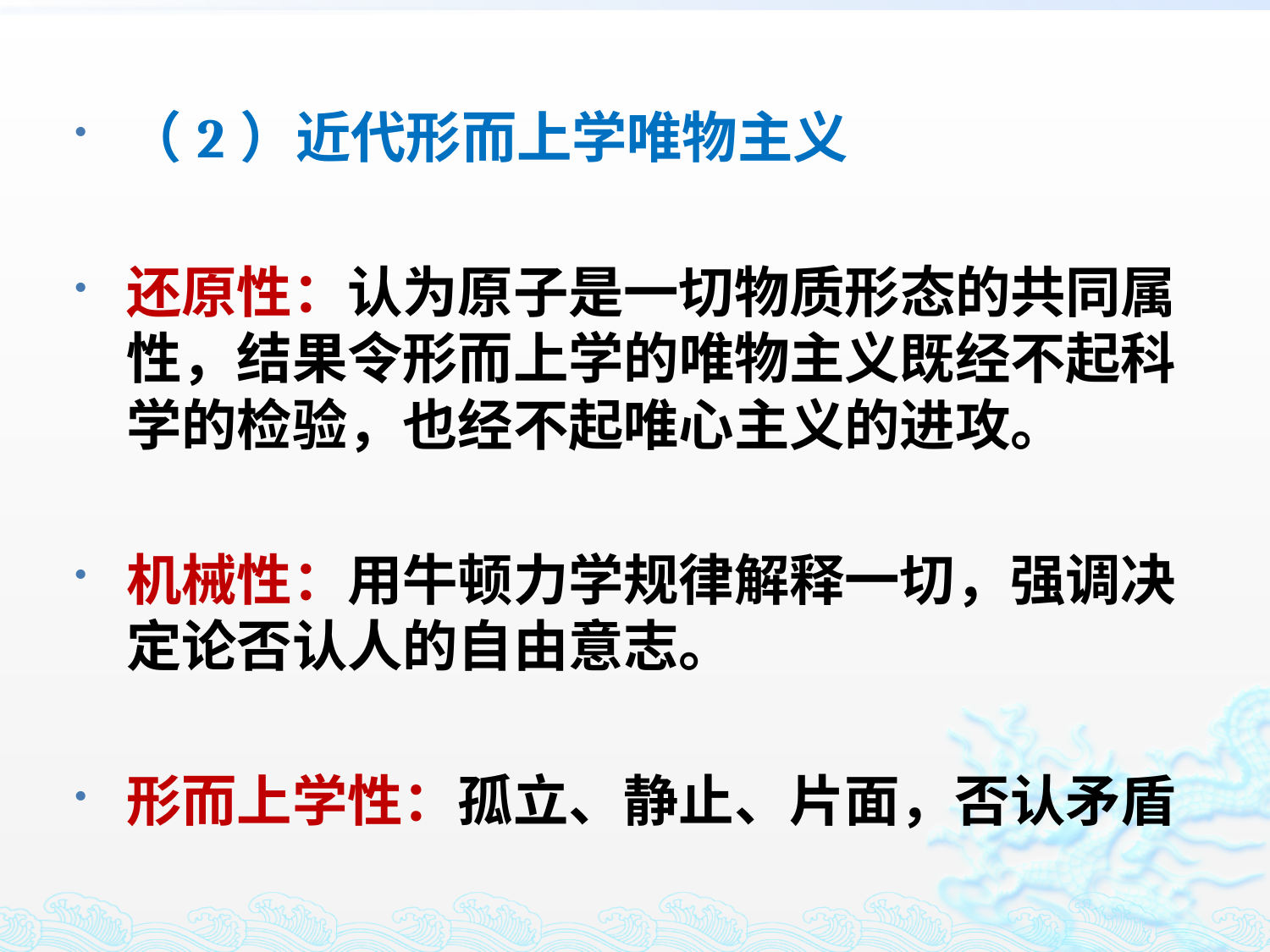

（2）近代形而上学唯物主义

还原性：认为原子是一切物质形态的共同属性，结果令形而上学的唯物主义既经不起科学的检验，也经不起唯心主义的进攻。

机械性：用牛顿力学规律解释一切，强调决定论否认人的自由意志。

形而上学性：孤立、静止、片面，否认矛盾